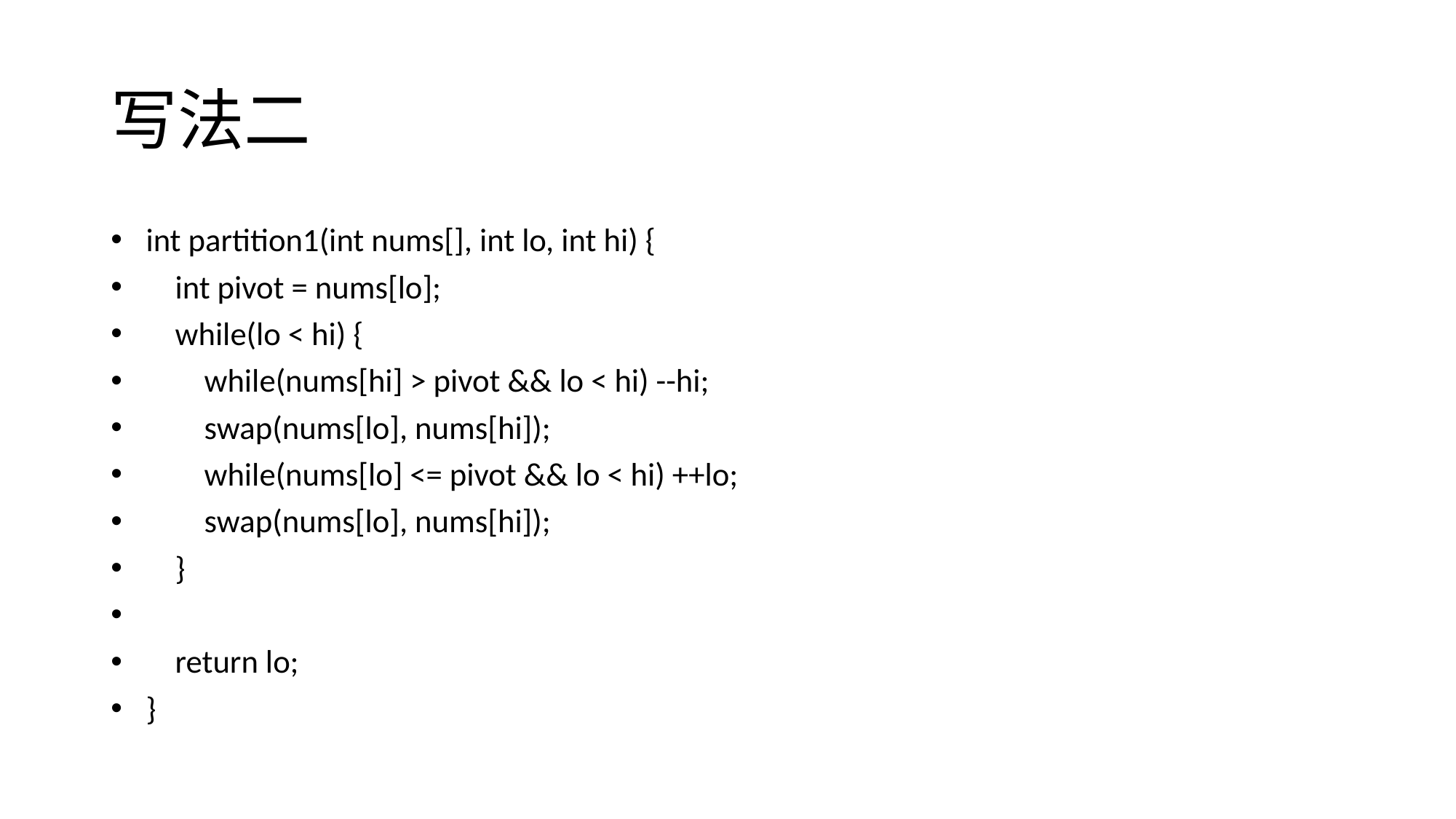

# 写法二
int partition1(int nums[], int lo, int hi) {
    int pivot = nums[lo];
    while(lo < hi) {
        while(nums[hi] > pivot && lo < hi) --hi;
        swap(nums[lo], nums[hi]);
        while(nums[lo] <= pivot && lo < hi) ++lo;
        swap(nums[lo], nums[hi]);
    }

    return lo;
}